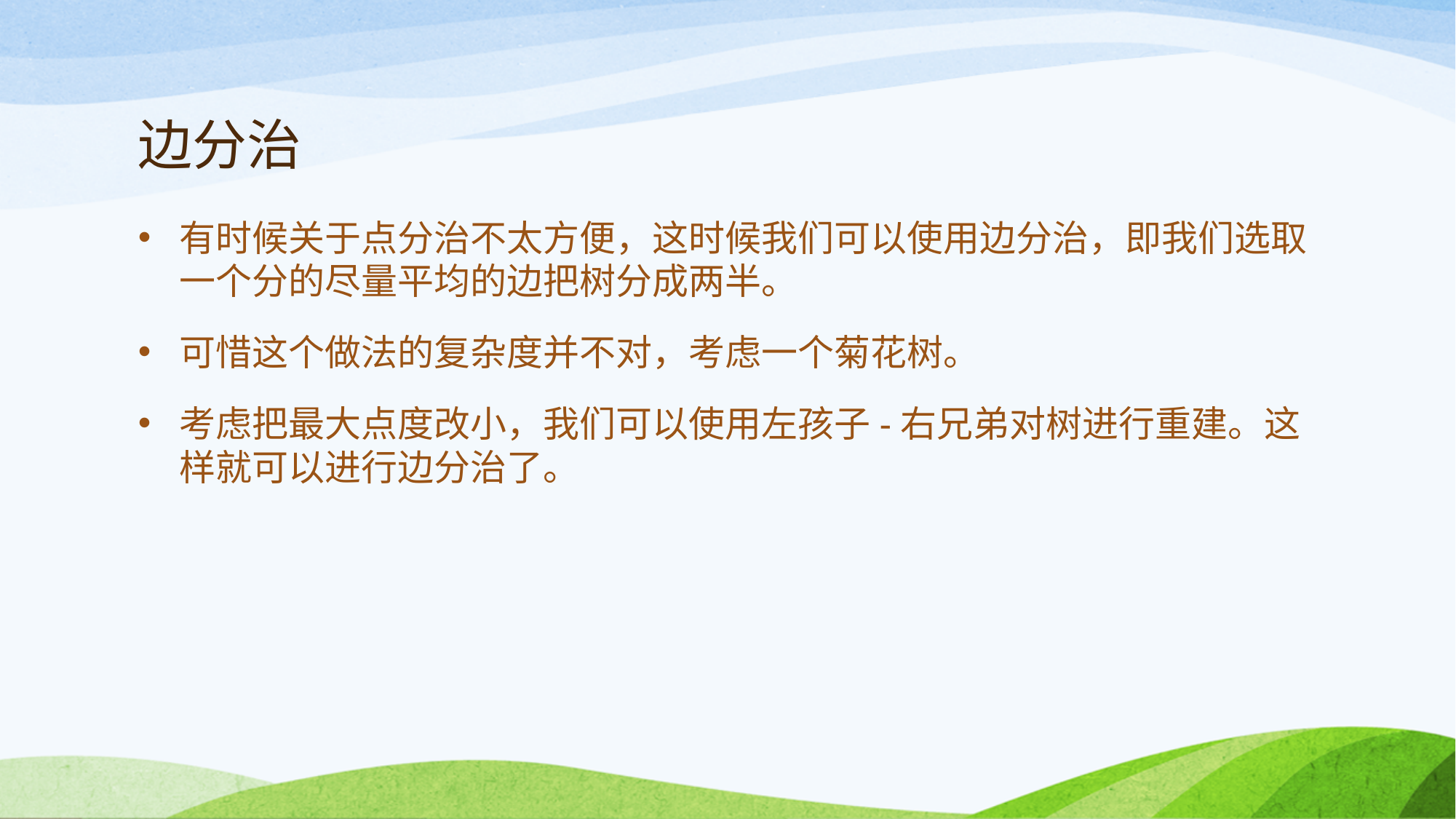

# 边分治
有时候关于点分治不太方便，这时候我们可以使用边分治，即我们选取一个分的尽量平均的边把树分成两半。
可惜这个做法的复杂度并不对，考虑一个菊花树。
考虑把最大点度改小，我们可以使用左孩子-右兄弟对树进行重建。这样就可以进行边分治了。